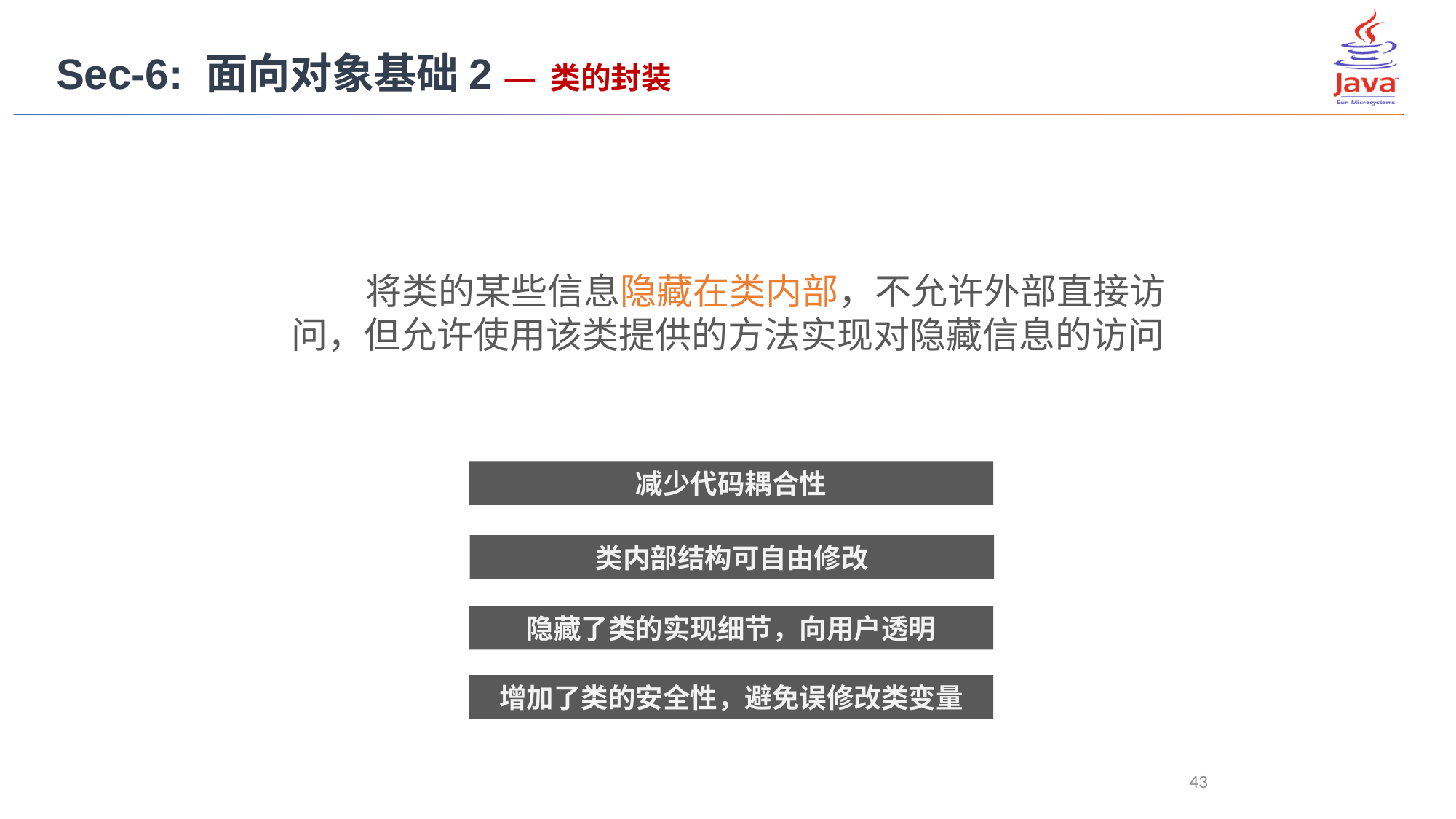

Sec-6: 面向对象基础2 — 类的封装
        将类的某些信息隐藏在类内部，不允许外部直接访问，但允许使用该类提供的方法实现对隐藏信息的访问
减少代码耦合性
类内部结构可自由修改
隐藏了类的实现细节，向用户透明
增加了类的安全性，避免误修改类变量
43